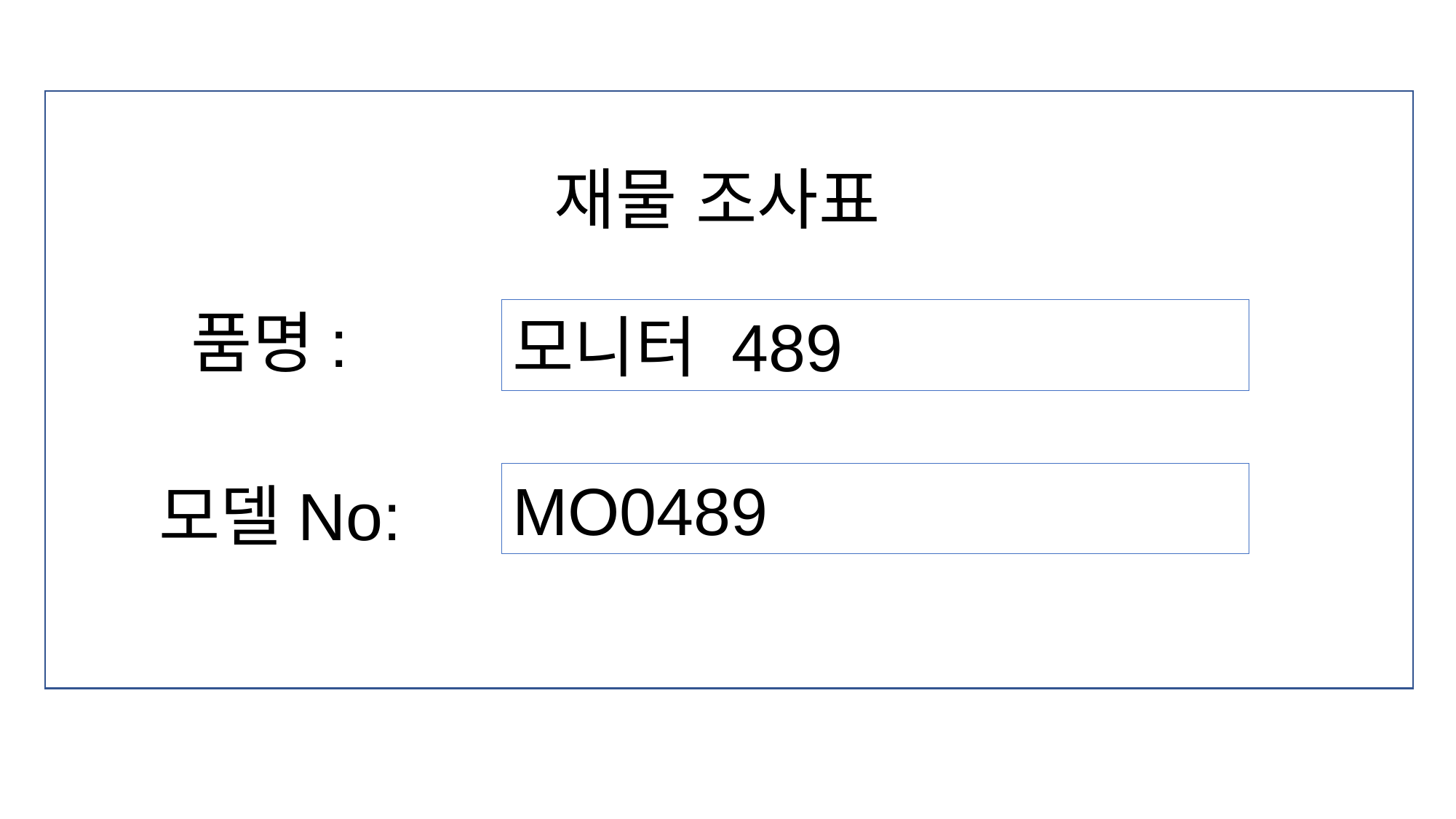

재물 조사표
품명:
모니터 489
MO0489
모델No: